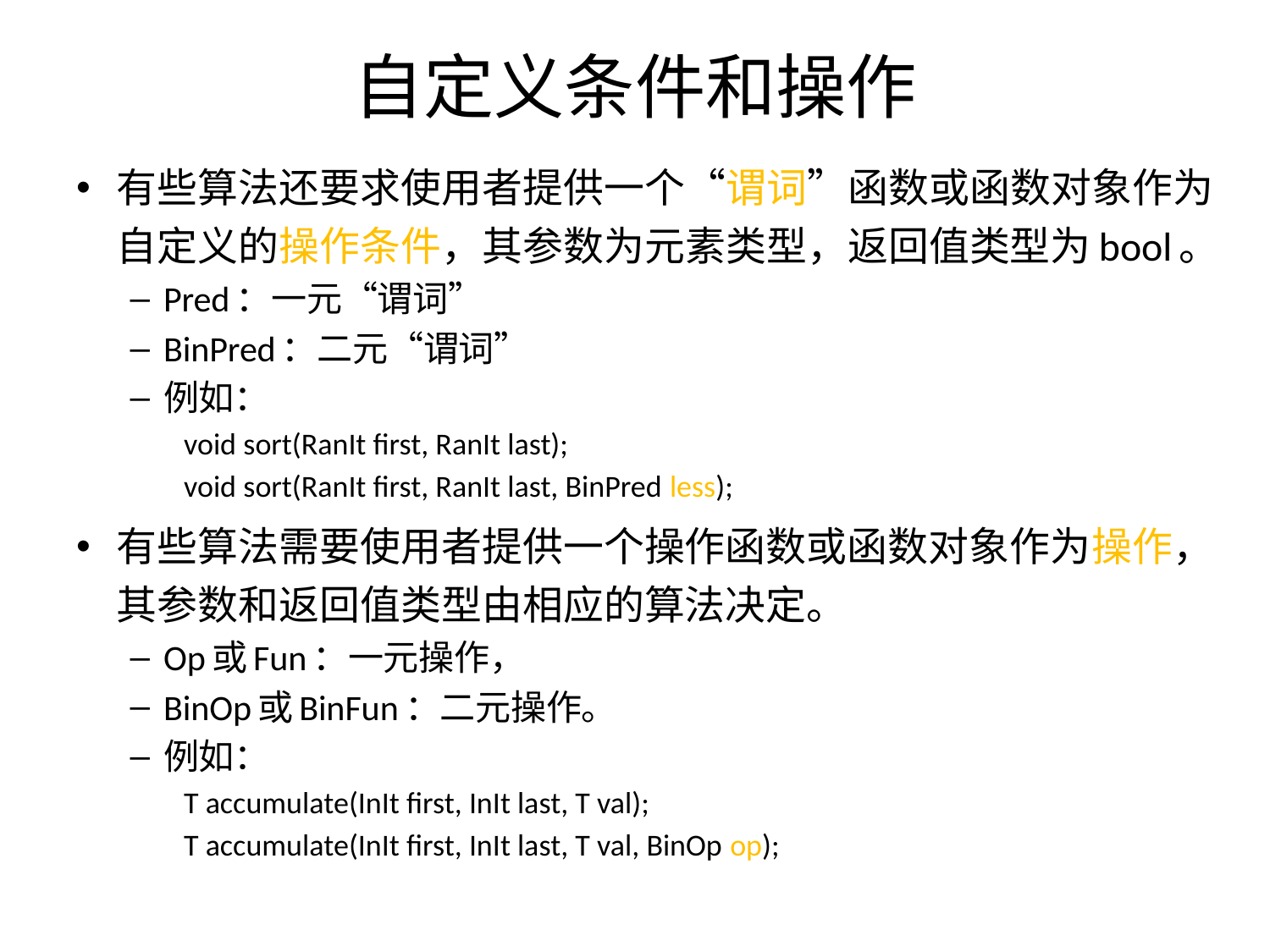

# 自定义条件和操作
有些算法还要求使用者提供一个“谓词”函数或函数对象作为自定义的操作条件，其参数为元素类型，返回值类型为bool。
Pred：一元“谓词”
BinPred：二元“谓词”
例如：
void sort(RanIt first, RanIt last);
void sort(RanIt first, RanIt last, BinPred less);
有些算法需要使用者提供一个操作函数或函数对象作为操作，其参数和返回值类型由相应的算法决定。
Op或Fun：一元操作，
BinOp或BinFun：二元操作。
例如：
T accumulate(InIt first, InIt last, T val);
T accumulate(InIt first, InIt last, T val, BinOp op);